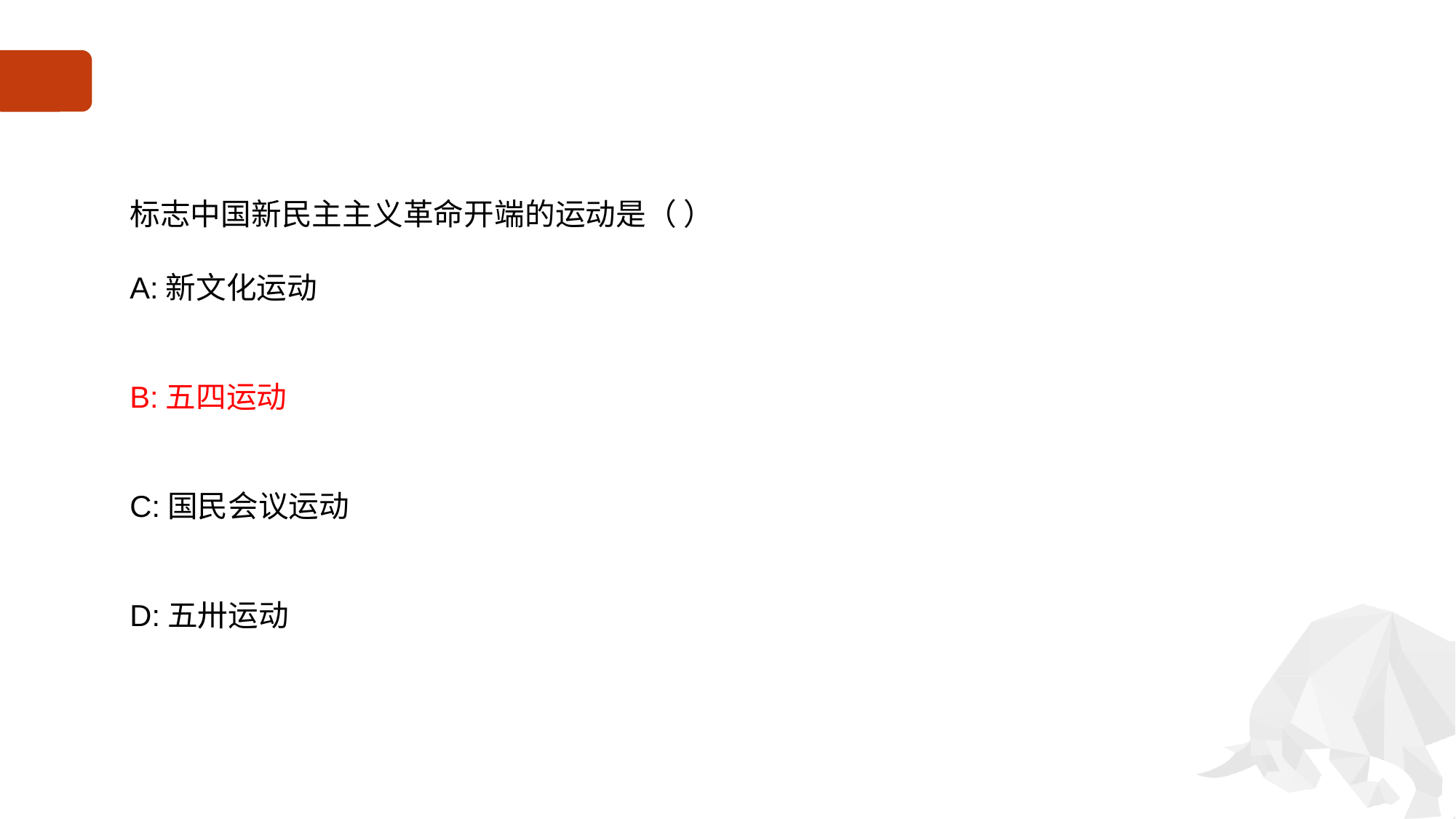

#
标志中国新民主主义革命开端的运动是（ ）

A:新文化运动

B:五四运动

C:国民会议运动

D:五卅运动